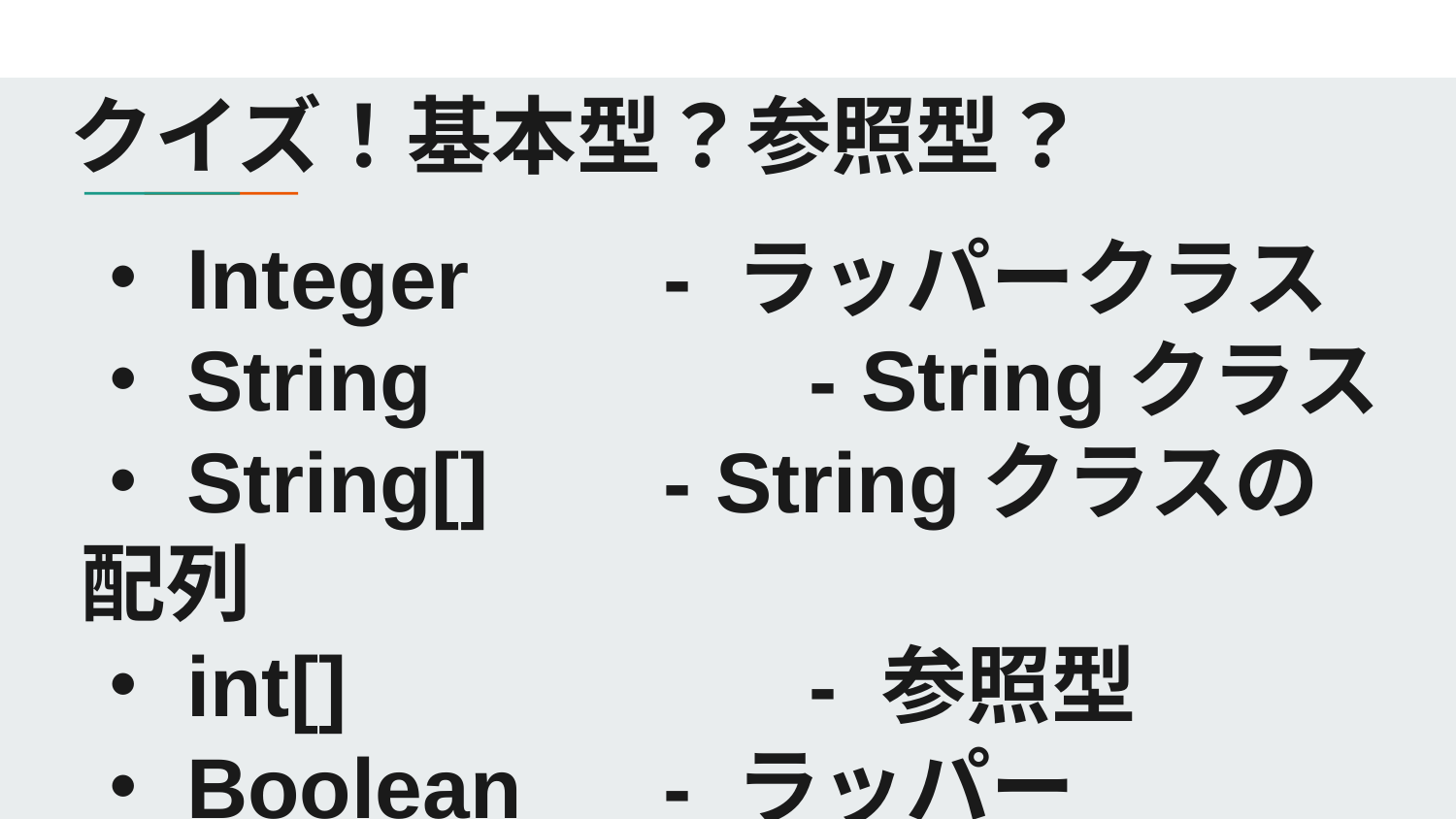

# クイズ！基本型？参照型？
・Integer		- ラッパークラス
・String			- Stringクラス
・String[]		- Stringクラスの配列
・int[]				- 参照型
・Boolean	- ラッパー